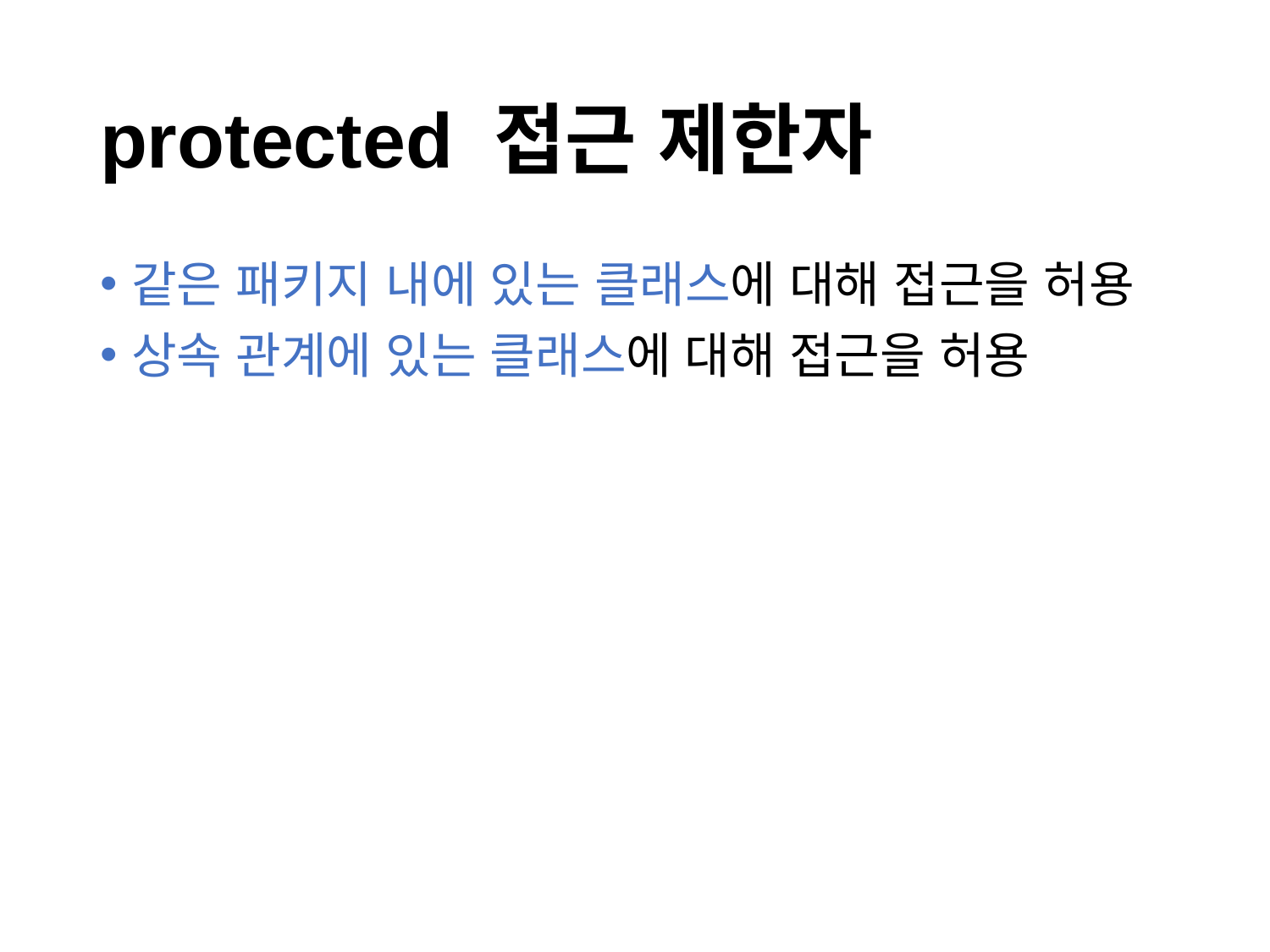

# protected 접근 제한자
같은 패키지 내에 있는 클래스에 대해 접근을 허용
상속 관계에 있는 클래스에 대해 접근을 허용